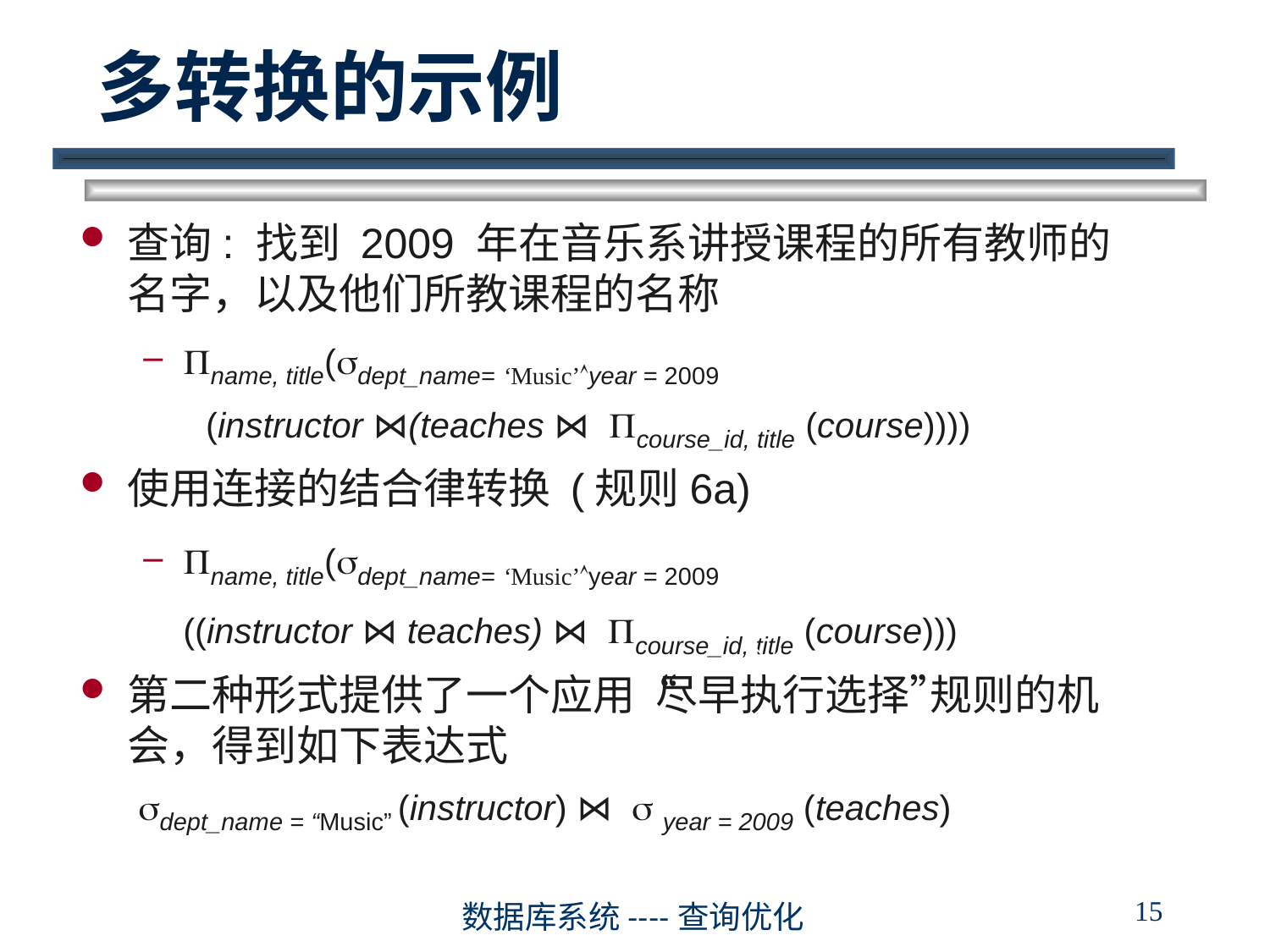

# 多转换的示例
查询: 找到 2009 年在音乐系讲授课程的所有教师的名字，以及他们所教课程的名称
Πname, title(σdept_name= ‘Music’∧year = 2009
    (instructor ⋈(teaches ⋈  Πcourse_id, title (course))))
使用连接的结合律转换 (规则6a)
Πname, title(σdept_name= ‘Music’∧year = 2009
((instructor ⋈ teaches) ⋈  Πcourse_id, title (course)))
第二种形式提供了一个应用“尽早执行选择”规则的机会，得到如下表达式
      σdept_name = “Music” (instructor) ⋈  σ year = 2009 (teaches)

15
数据库系统----查询优化